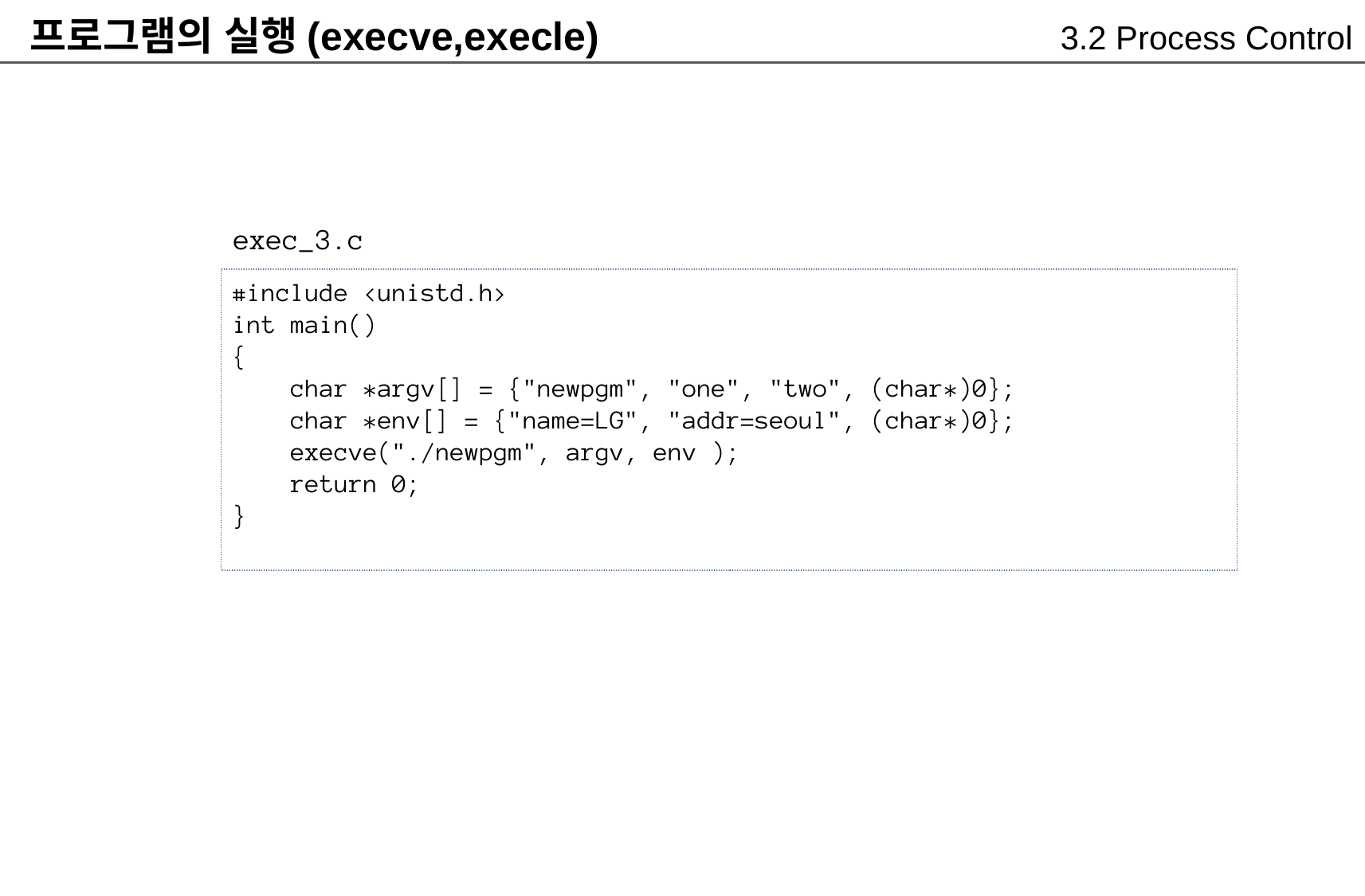

# 프로그램의 실행(execve,execle)
3.2 Process Control

exec_3.c
#include <unistd.h>
int main()
{
    char *argv[] = {"newpgm", "one", "two", (char*)0};
    char *env[] = {"name=LG", "addr=seoul", (char*)0};
    execve("./newpgm", argv, env );
    return 0;
}